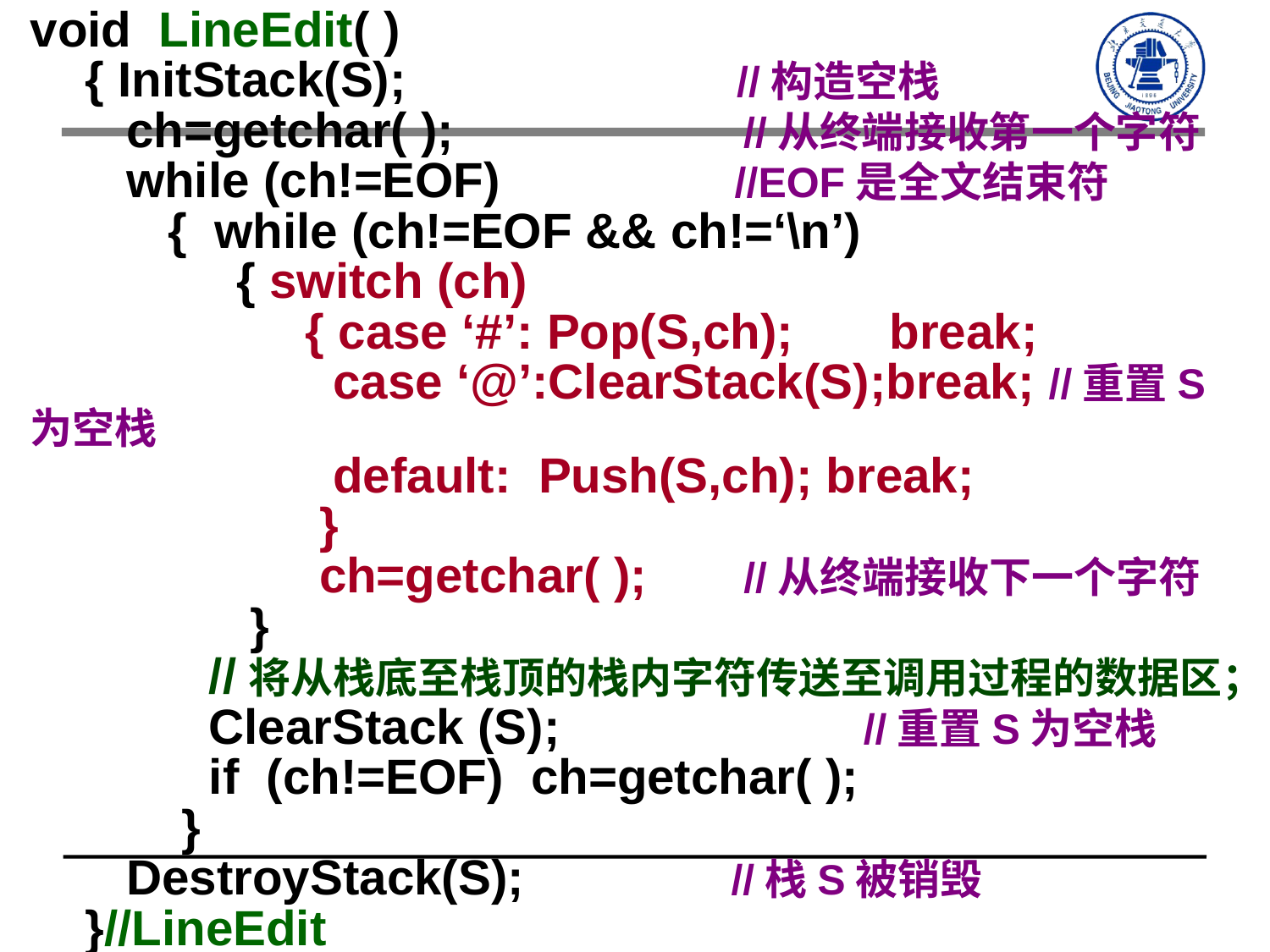

void  LineEdit( )
    { InitStack(S);                        //构造空栈
       ch=getchar( );                     //从终端接收第一个字符
       while (ch!=EOF)                 //EOF是全文结束符
          {  while (ch!=EOF && ch!=‘\n’)
               { switch (ch)
                    { case ‘#’: Pop(S,ch);       break;
                      case ‘@’:ClearStack(S);break; //重置S为空栈
                      default:  Push(S,ch); break;
                     }
                     ch=getchar( );       //从终端接收下一个字符
                }
             //将从栈底至栈顶的栈内字符传送至调用过程的数据区；
             ClearStack (S);                      //重置S为空栈
             if  (ch!=EOF)  ch=getchar( );
           }
       DestroyStack(S);               //栈S被销毁
    }//LineEdit